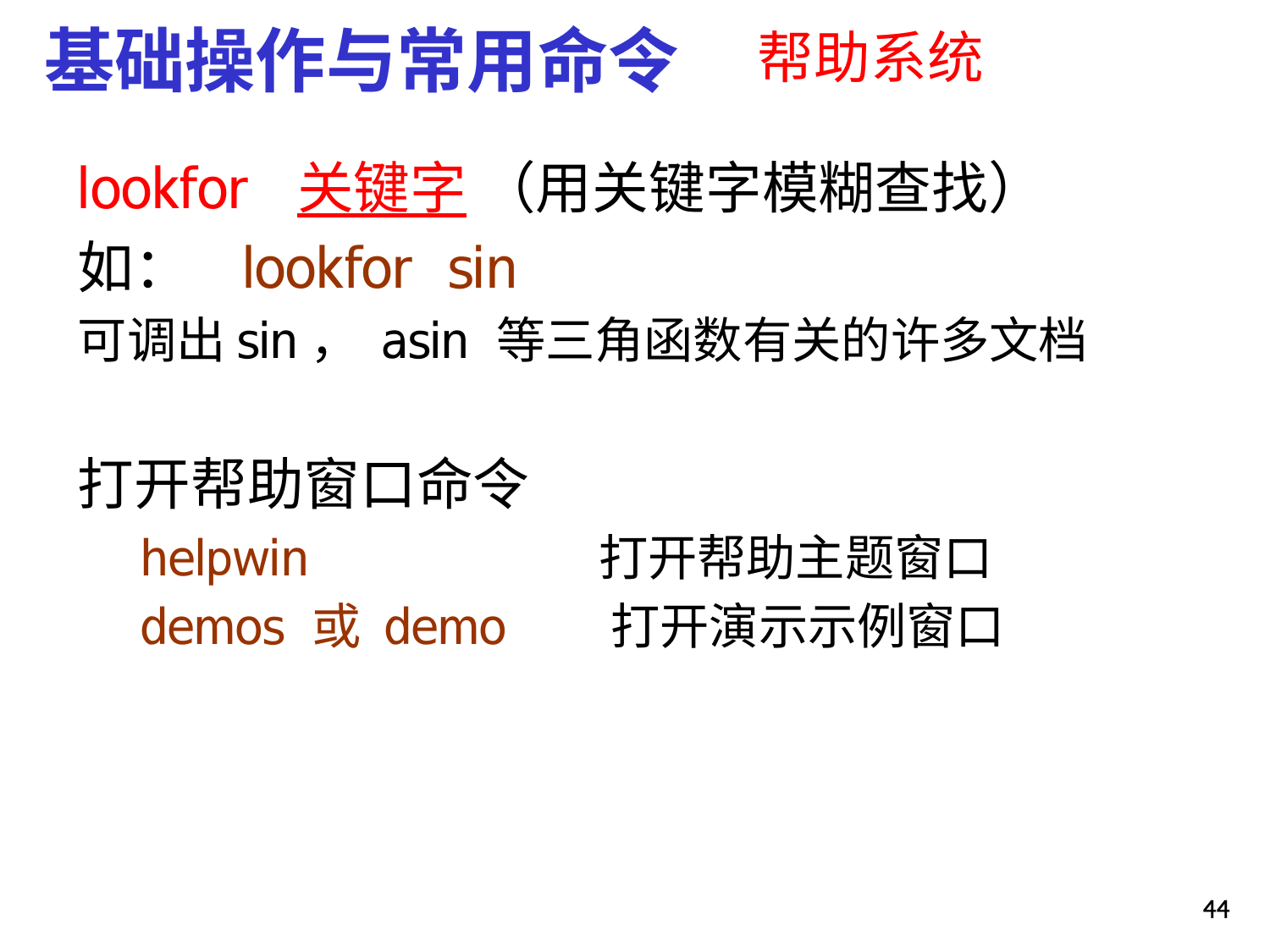

基础操作与常用命令
# 帮助系统
lookfor  关键字 （用关键字模糊查找）
如：   lookfor  sin
可调出sin， asin 等三角函数有关的许多文档

打开帮助窗口命令
helpwin                  打开帮助主题窗口
demos 或 demo      打开演示示例窗口
44